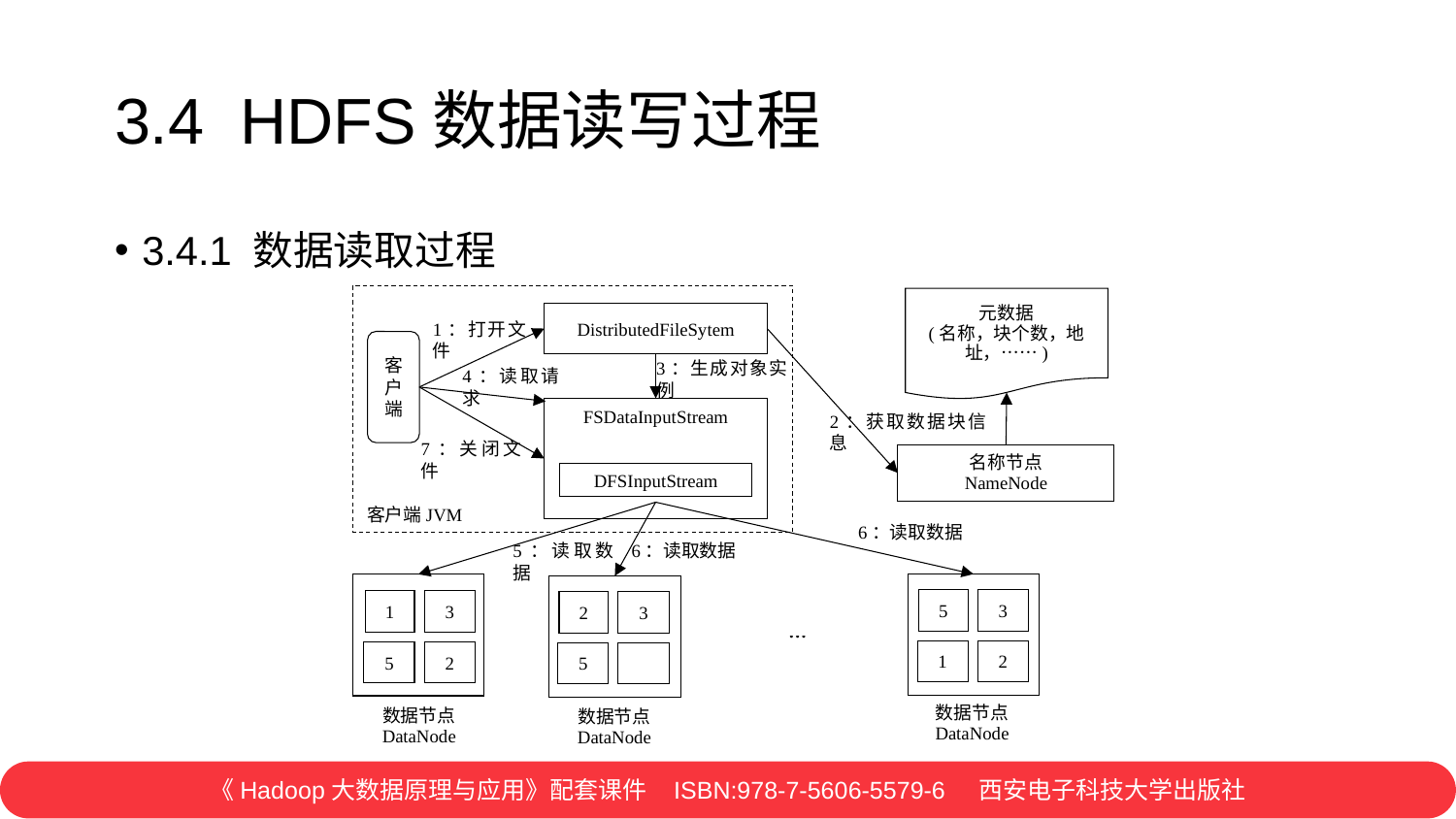

# 3.4  HDFS数据读写过程
3.4.1 数据读取过程

客户端JVM
元数据
(名称，块个数，地址，……)
DistributedFileSytem
1：打开文件
客户端
3：生成对象实例
4：读取请求
FSDataInputStream
2：获取数据块信息
7：关闭文件
名称节点
NameNode
DFSInputStream
6：读取数据
6：读取数据
5：读取数据

5
3
1
3
2
3
…
1
2
5
2
5

数据节点
DataNode
数据节点
DataNode
数据节点
DataNode